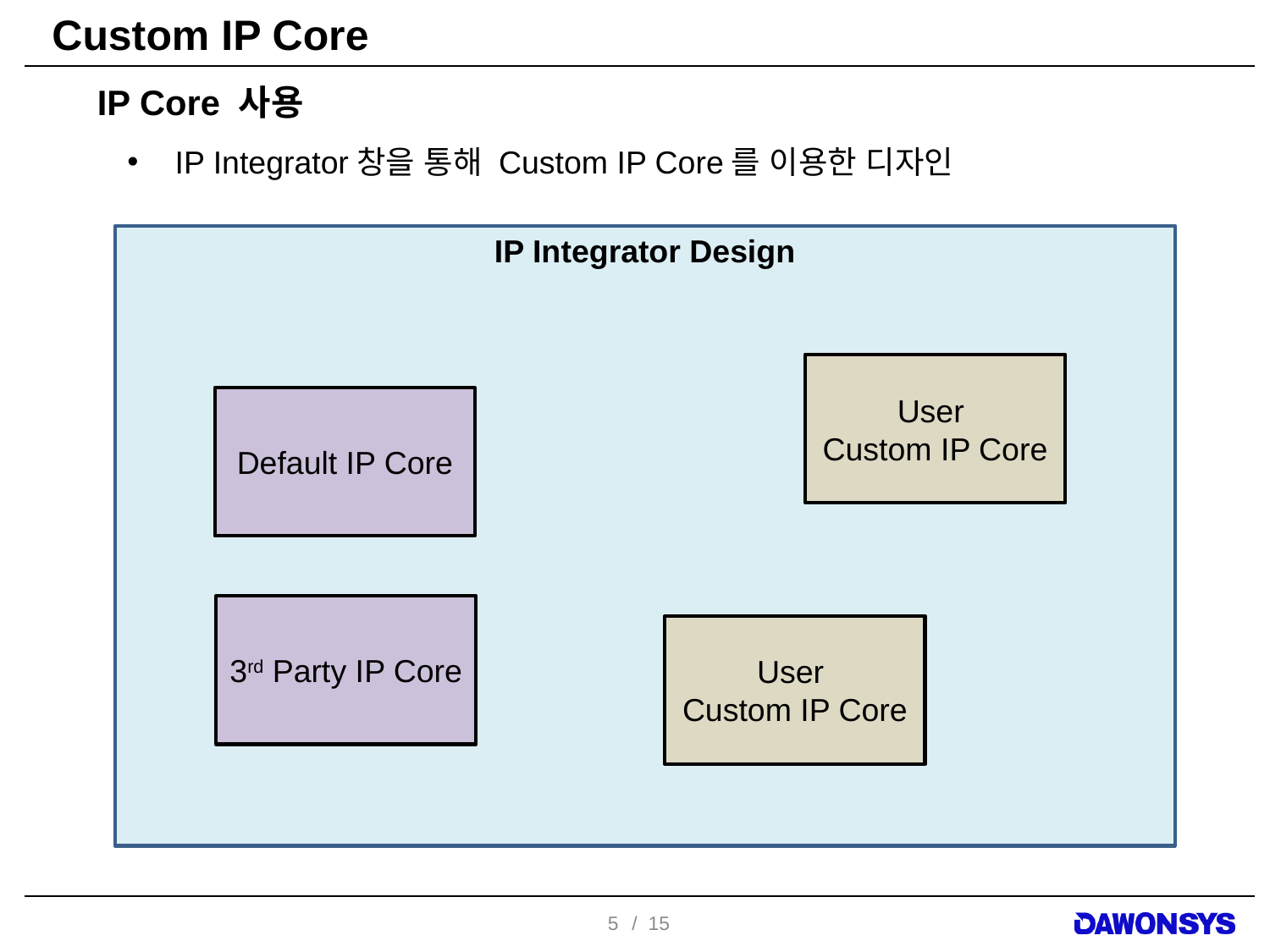

# Custom IP Core
IP Core 사용
IP Integrator창을 통해 Custom IP Core를 이용한 디자인

IP Integrator Design

User
Custom IP Core
Default IP Core
3rd Party IP Core
User
Custom IP Core
5
/  15